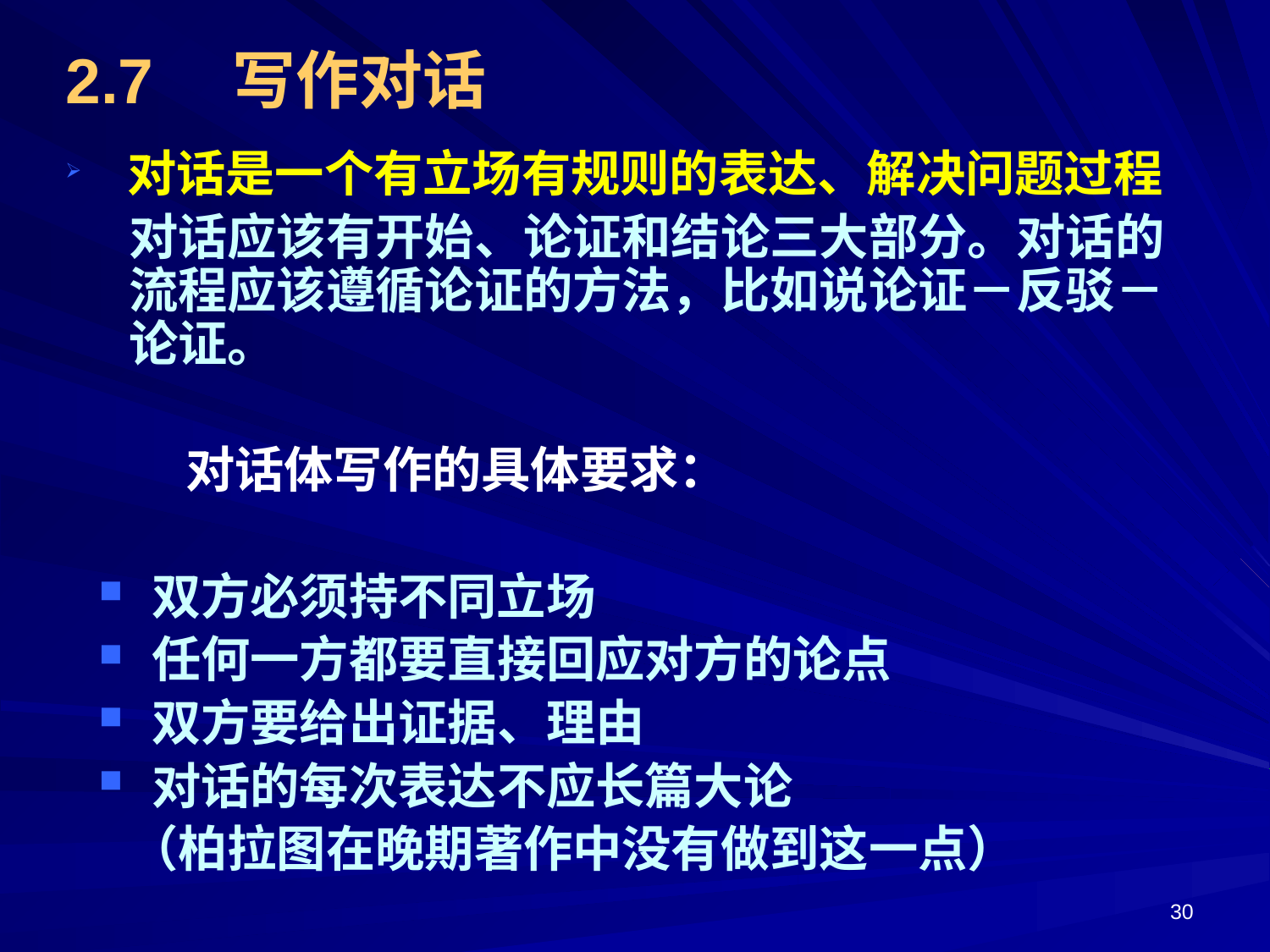

2.7　写作对话

　对话是一个有立场有规则的表达、解决问题过程
对话应该有开始、论证和结论三大部分。对话的流程应该遵循论证的方法，比如说论证－反驳－论证。

    对话体写作的具体要求：

 双方必须持不同立场
 任何一方都要直接回应对方的论点
 双方要给出证据、理由
 对话的每次表达不应长篇大论
（柏拉图在晚期著作中没有做到这一点）

30